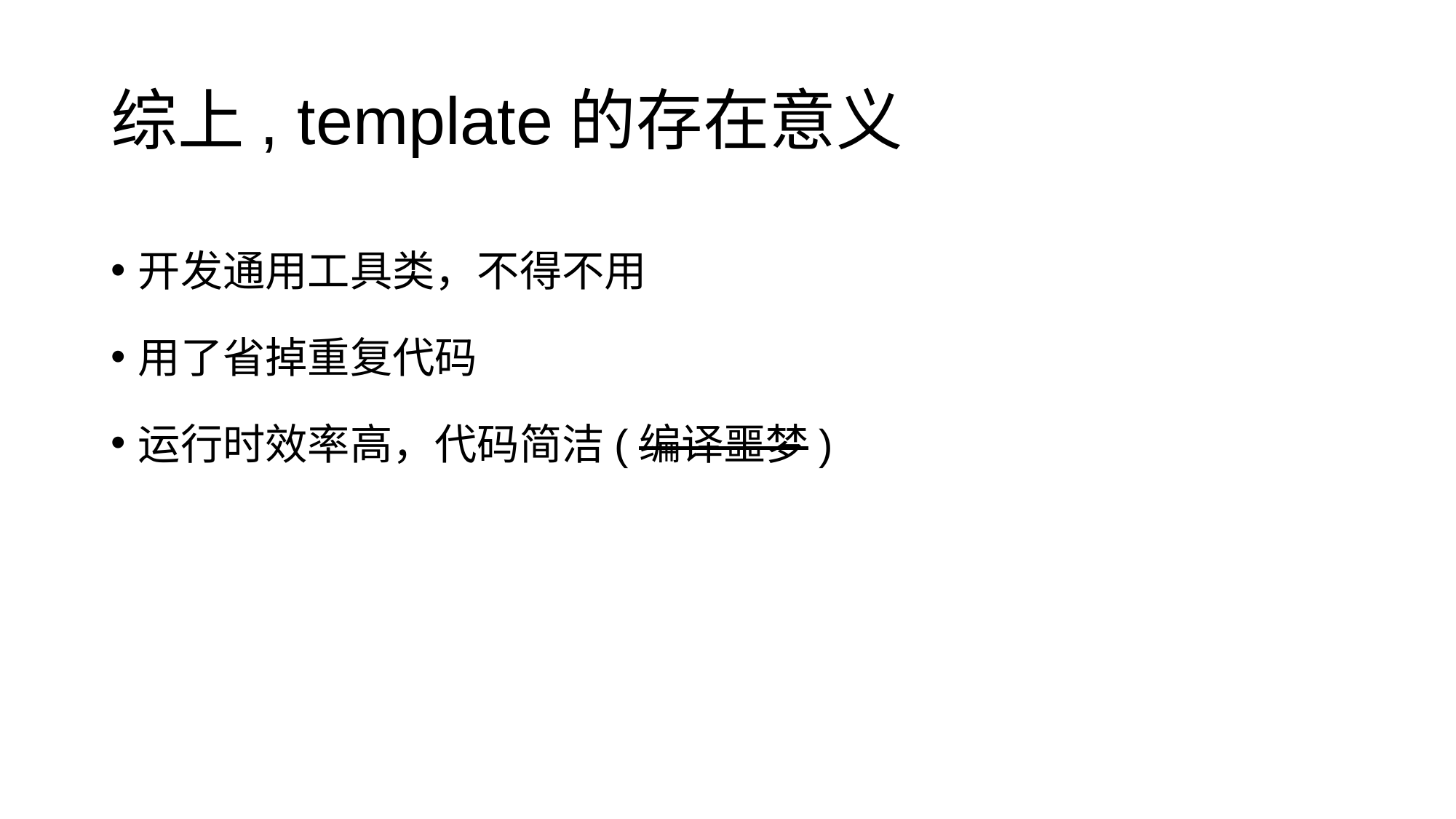

# 综上, template的存在意义
开发通用工具类，不得不用
用了省掉重复代码
运行时效率高，代码简洁(编译噩梦)